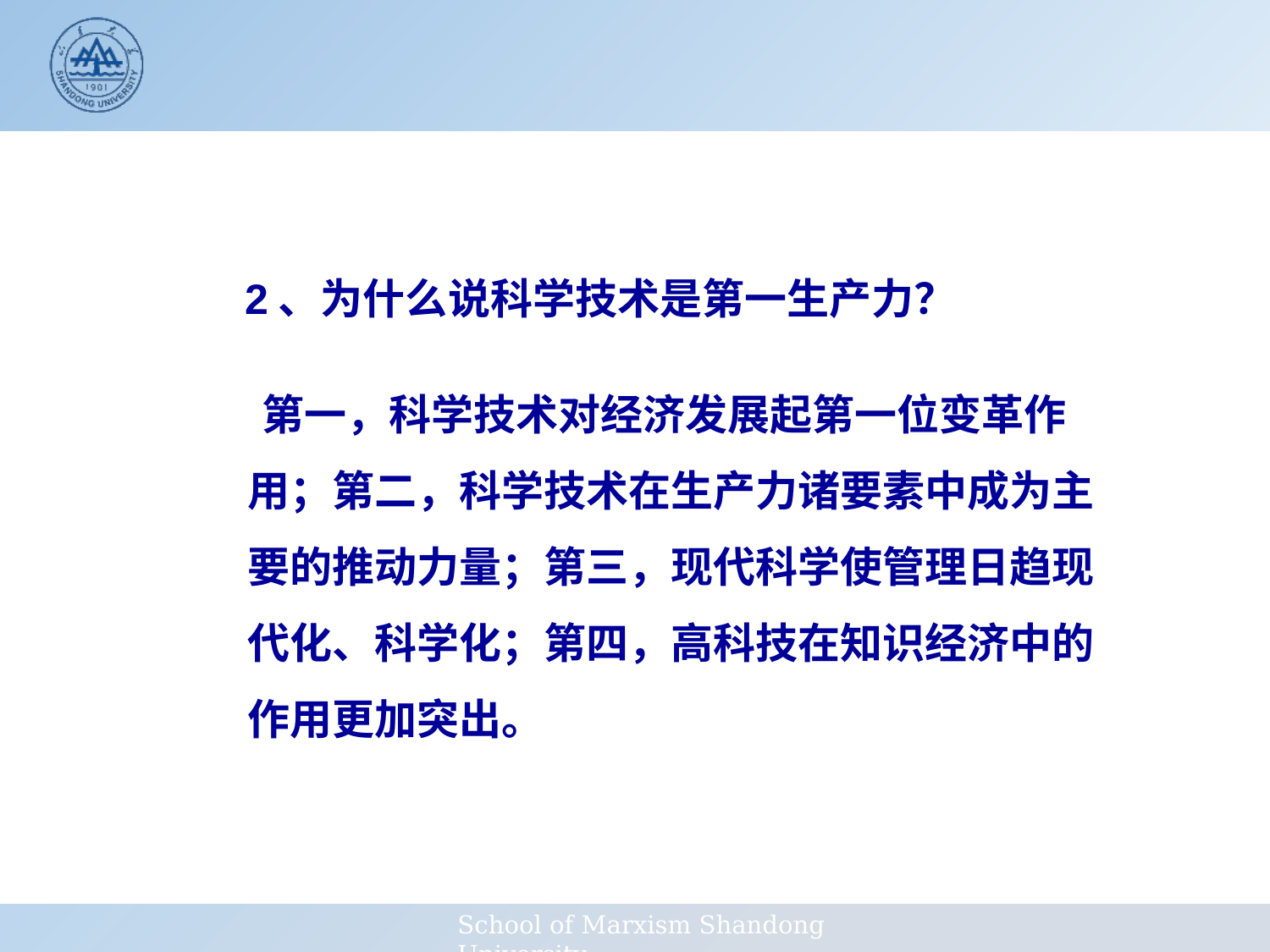

2、为什么说科学技术是第一生产力？
 第一，科学技术对经济发展起第一位变革作用；第二，科学技术在生产力诸要素中成为主要的推动力量；第三，现代科学使管理日趋现代化、科学化；第四，高科技在知识经济中的作用更加突出。